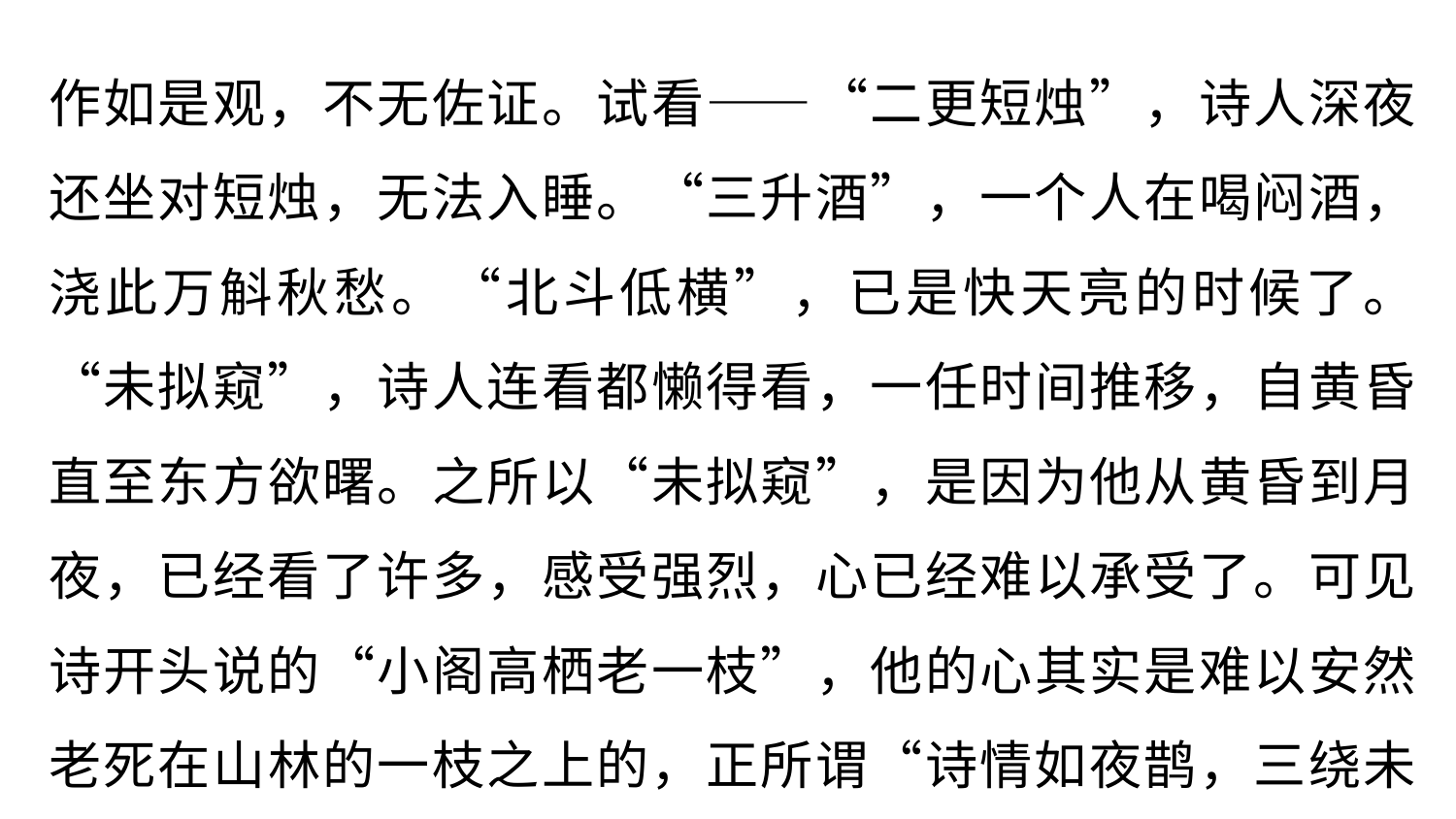

作如是观，不无佐证。试看——“二更短烛”，诗人深夜还坐对短烛，无法入睡。“三升酒”，一个人在喝闷酒，浇此万斛秋愁。“北斗低横”，已是快天亮的时候了。“未拟窥”，诗人连看都懒得看，一任时间推移，自黄昏直至东方欲曙。之所以“未拟窥”，是因为他从黄昏到月夜，已经看了许多，感受强烈，心已经难以承受了。可见诗开头说的“小阁高栖老一枝”，他的心其实是难以安然老死在山林的一枝之上的，正所谓“诗情如夜鹊，三绕未能安”。